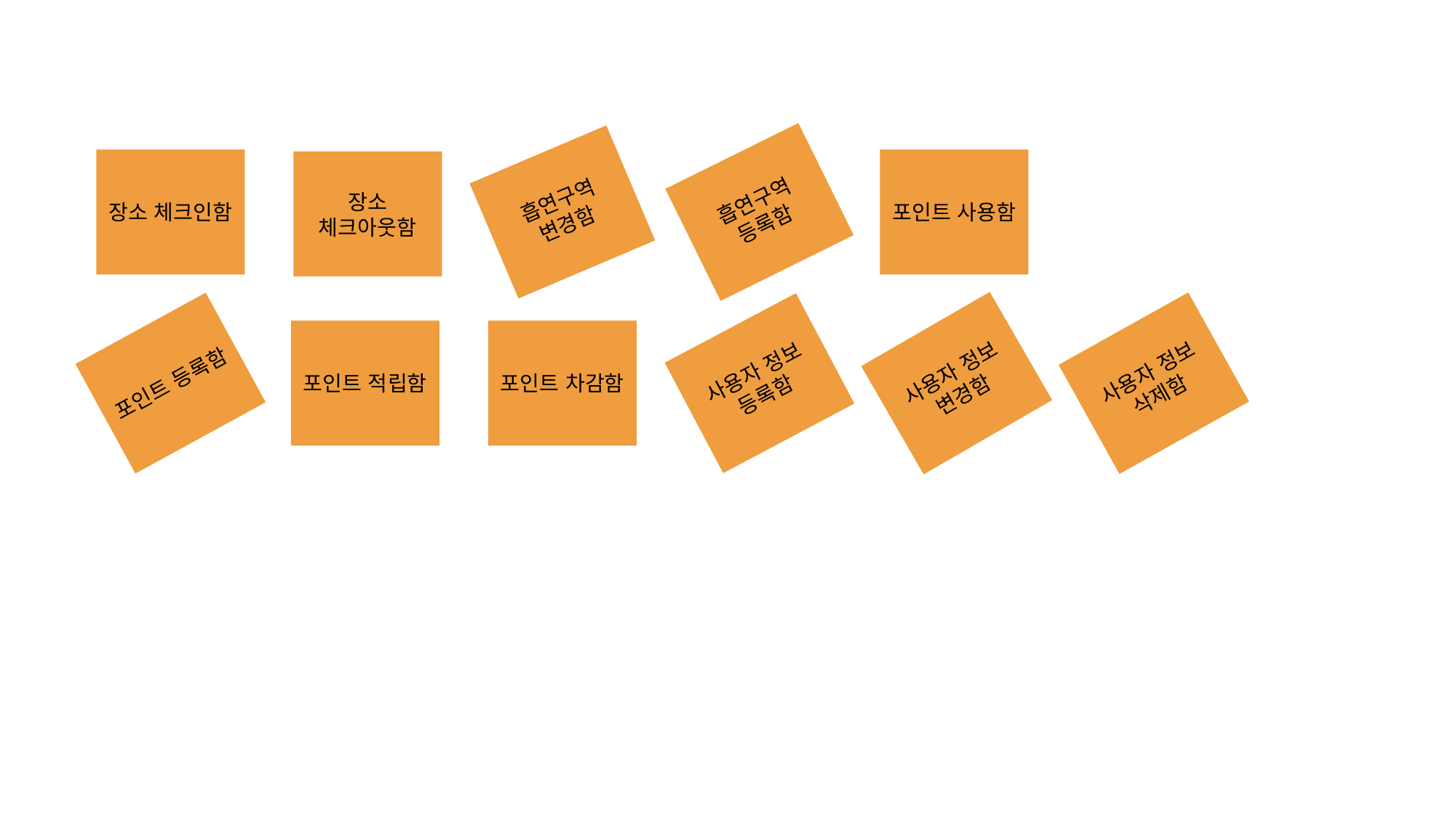

장소 체크인함
흡연구역 변경함
흡연구역 등록함
포인트 사용함
장소 체크아웃함
포인트 등록함
포인트 적립함
포인트 차감함
사용자 정보 등록함
사용자 정보 변경함
사용자 정보 삭제함